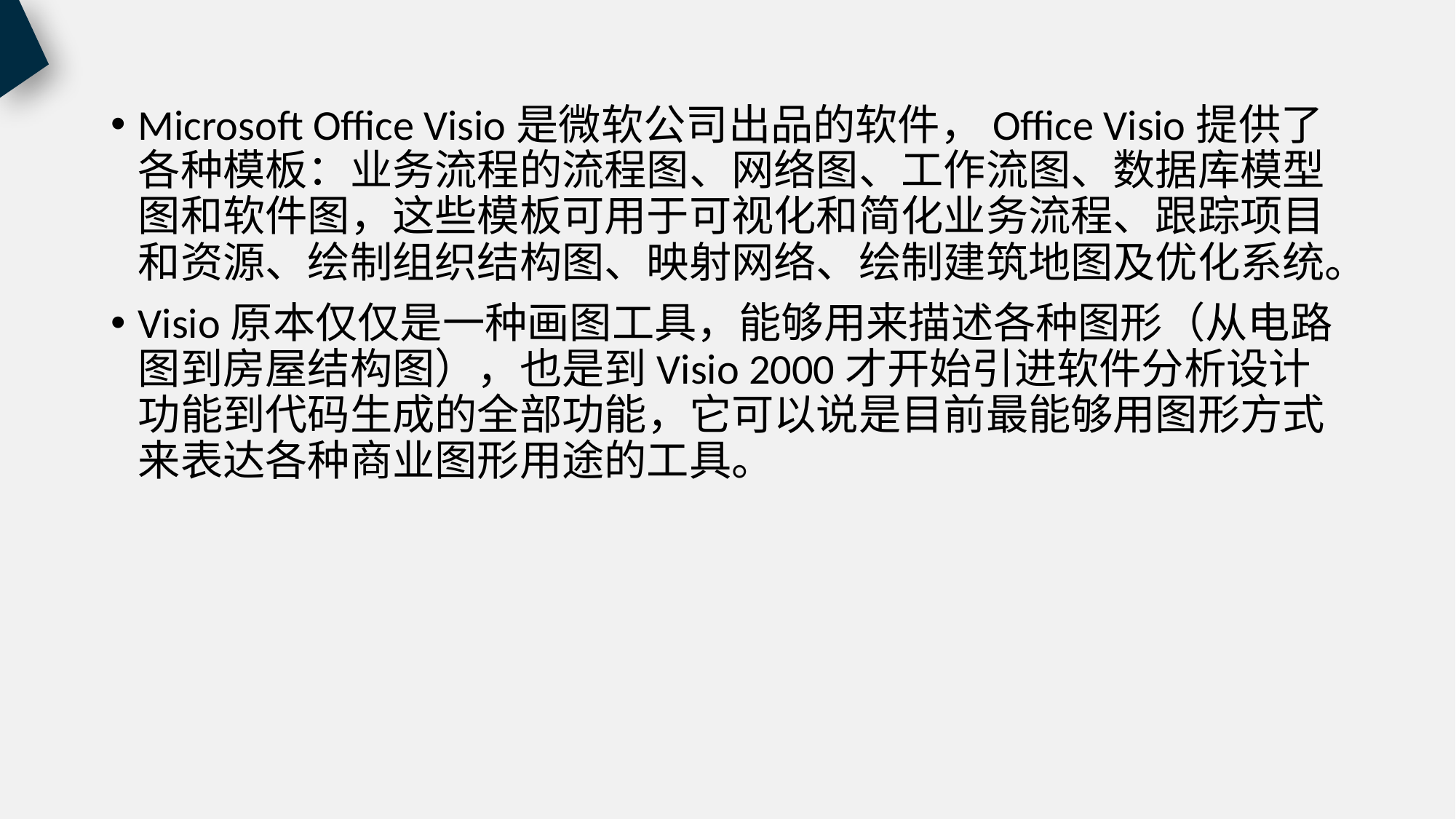

Microsoft Office Visio是微软公司出品的软件，Office Visio提供了各种模板：业务流程的流程图、网络图、工作流图、数据库模型图和软件图，这些模板可用于可视化和简化业务流程、跟踪项目和资源、绘制组织结构图、映射网络、绘制建筑地图及优化系统。
Visio原本仅仅是一种画图工具，能够用来描述各种图形（从电路图到房屋结构图），也是到Visio 2000才开始引进软件分析设计功能到代码生成的全部功能，它可以说是目前最能够用图形方式来表达各种商业图形用途的工具。